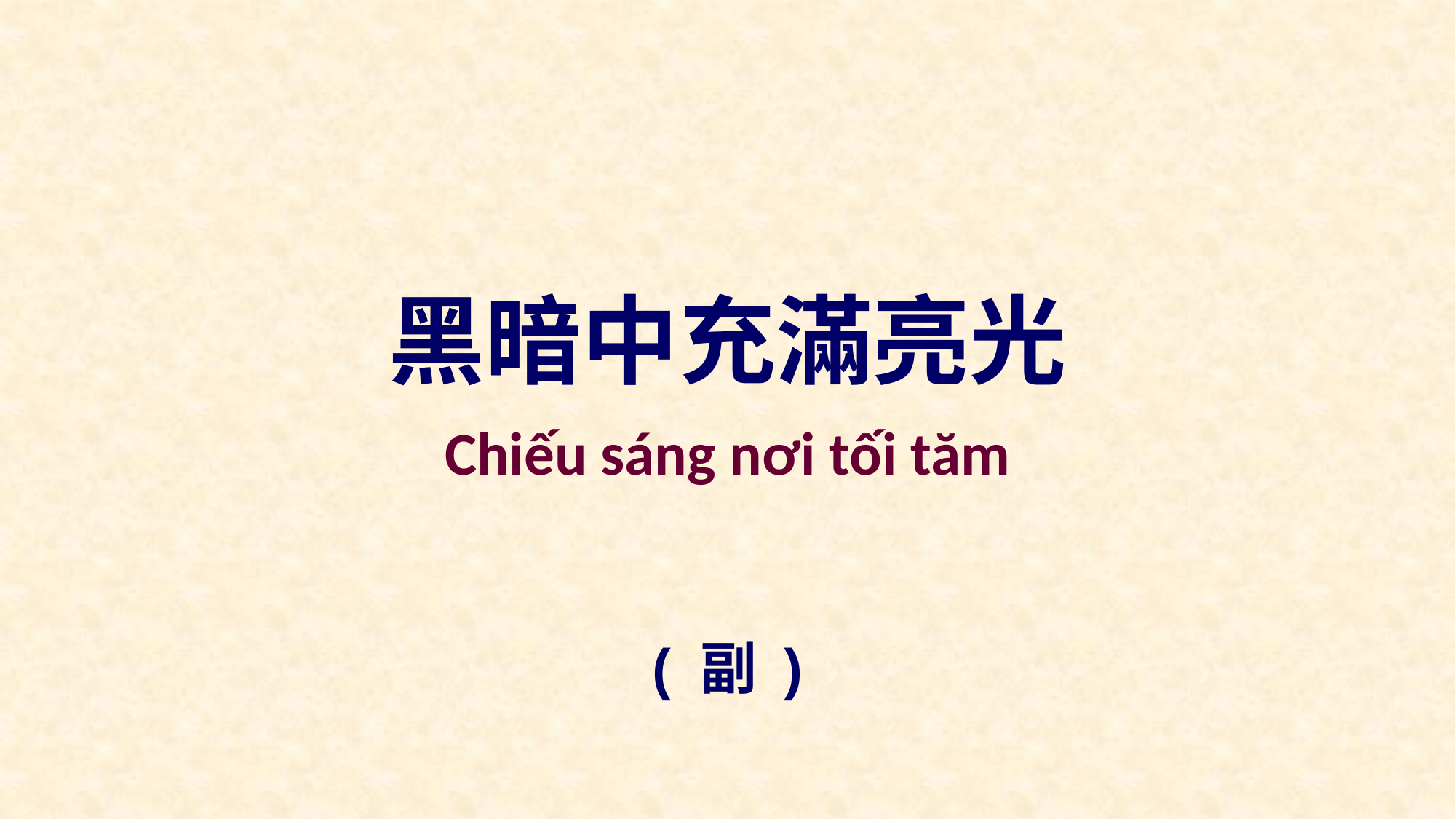

黑暗中充滿亮光
Chiếu sáng nơi tối tăm
( 副 )